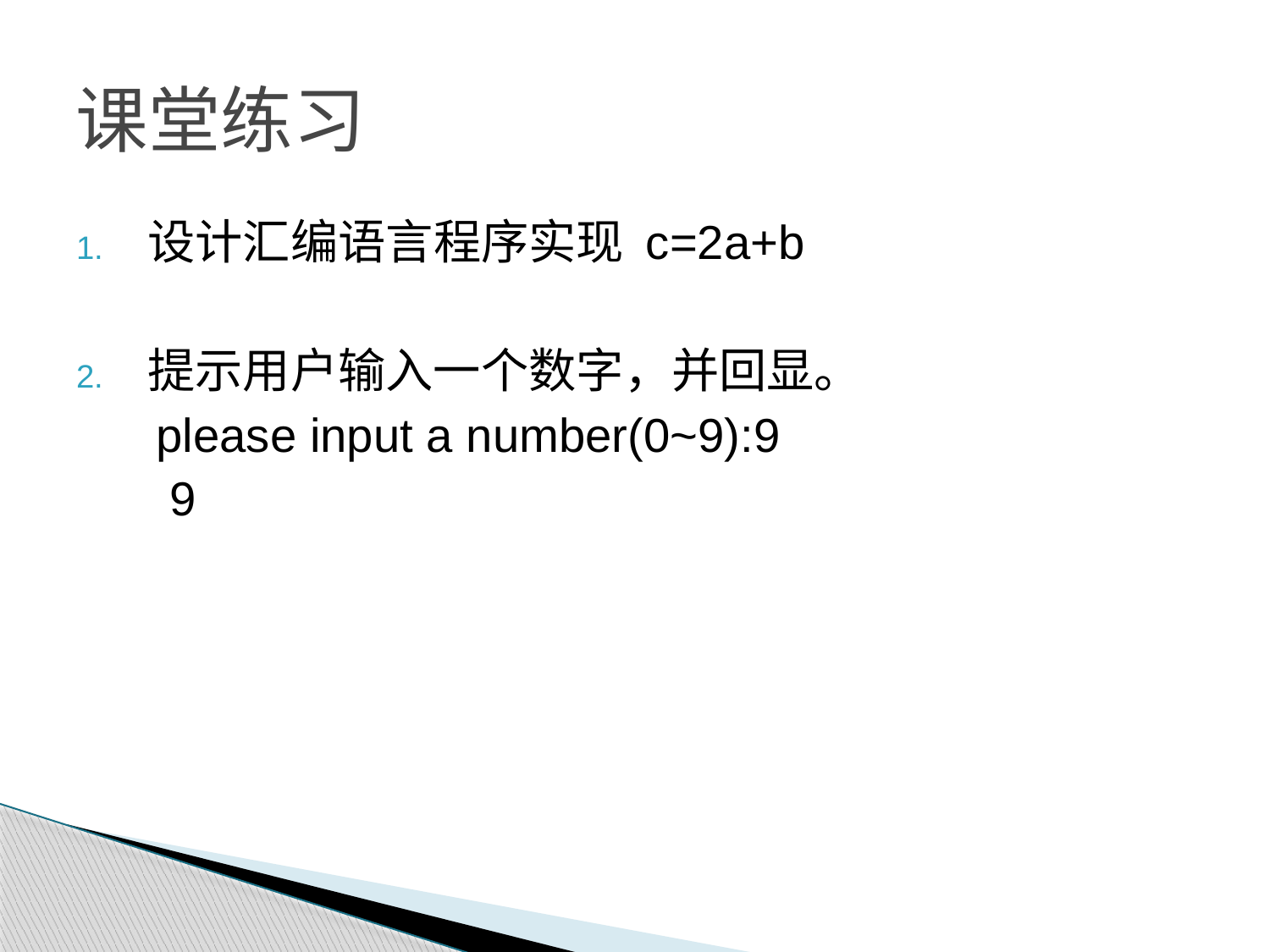

# 课堂练习
设计汇编语言程序实现 c=2a+b

提示用户输入一个数字，并回显。
      please input a number(0~9):9
       9